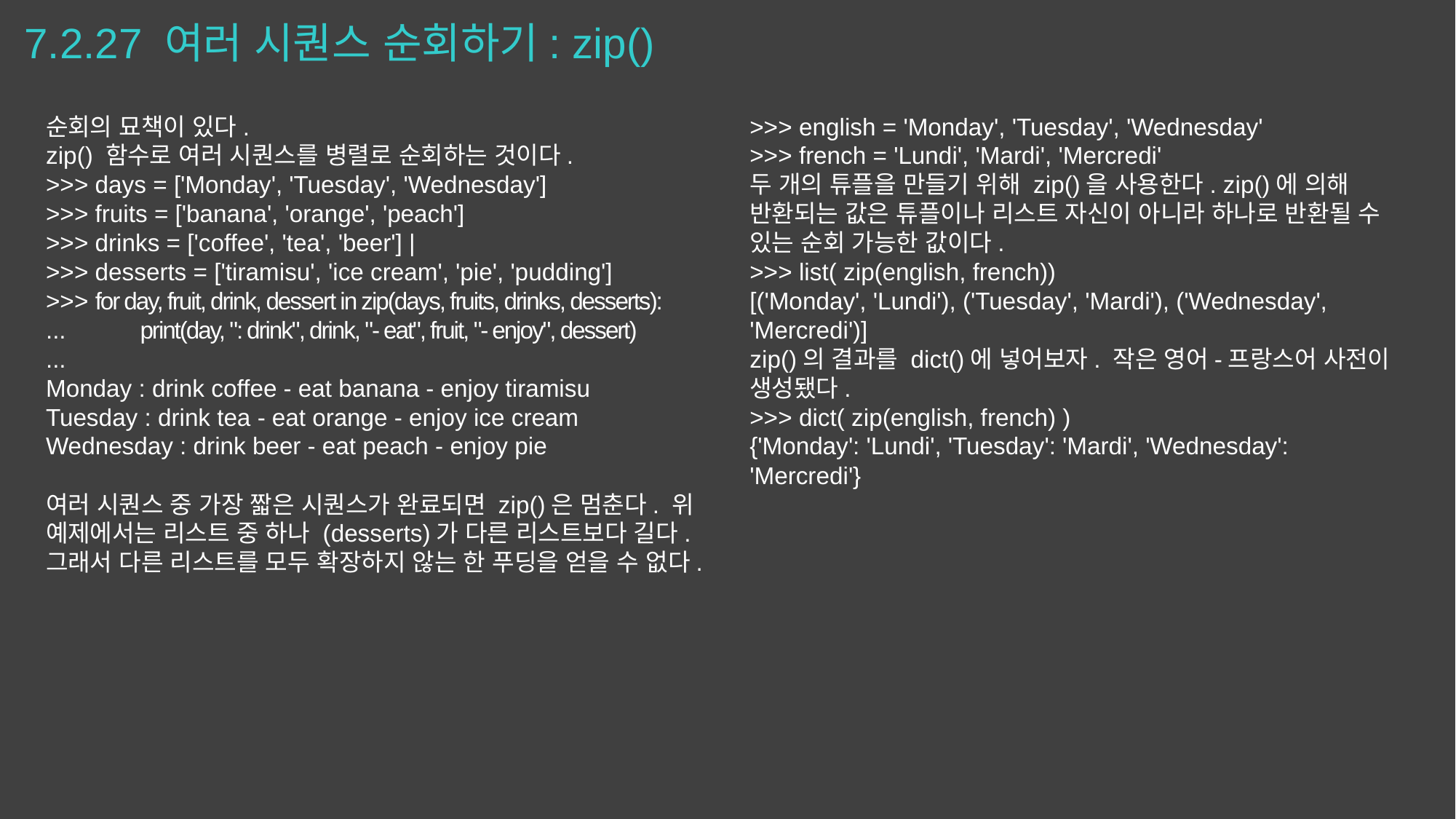

# 7.2.27 여러 시퀀스 순회하기: zip()
순회의 묘책이 있다.
zip() 함수로 여러 시퀀스를 병렬로 순회하는 것이다.
>>> days = ['Monday', 'Tuesday', 'Wednesday']
>>> fruits = ['banana', 'orange', 'peach']
>>> drinks = ['coffee', 'tea', 'beer'] |
>>> desserts = ['tiramisu', 'ice cream', 'pie', 'pudding']
>>> for day, fruit, drink, dessert in zip(days, fruits, drinks, desserts):
...           print(day, ": drink", drink, "- eat", fruit, "- enjoy", dessert)
...
Monday : drink coffee - eat banana - enjoy tiramisu
Tuesday : drink tea - eat orange - enjoy ice cream
Wednesday : drink beer - eat peach - enjoy pie

여러 시퀀스 중 가장 짧은 시퀀스가 완료되면 zip()은 멈춘다. 위 예제에서는 리스트 중 하나 (desserts)가 다른 리스트보다 길다. 그래서 다른 리스트를 모두 확장하지 않는 한 푸딩을 얻을 수 없다.
>>> english = 'Monday', 'Tuesday', 'Wednesday'
>>> french = 'Lundi', 'Mardi', 'Mercredi'
두 개의 튜플을 만들기 위해 zip()을 사용한다. zip()에 의해 반환되는 값은 튜플이나 리스트 자신이 아니라 하나로 반환될 수 있는 순회 가능한 값이다.
>>> list( zip(english, french))
[('Monday', 'Lundi'), ('Tuesday', 'Mardi'), ('Wednesday', 'Mercredi')]
zip()의 결과를 dict()에 넣어보자. 작은 영어-프랑스어 사전이 생성됐다.
>>> dict( zip(english, french) )
{'Monday': 'Lundi', 'Tuesday': 'Mardi', 'Wednesday': 'Mercredi'}